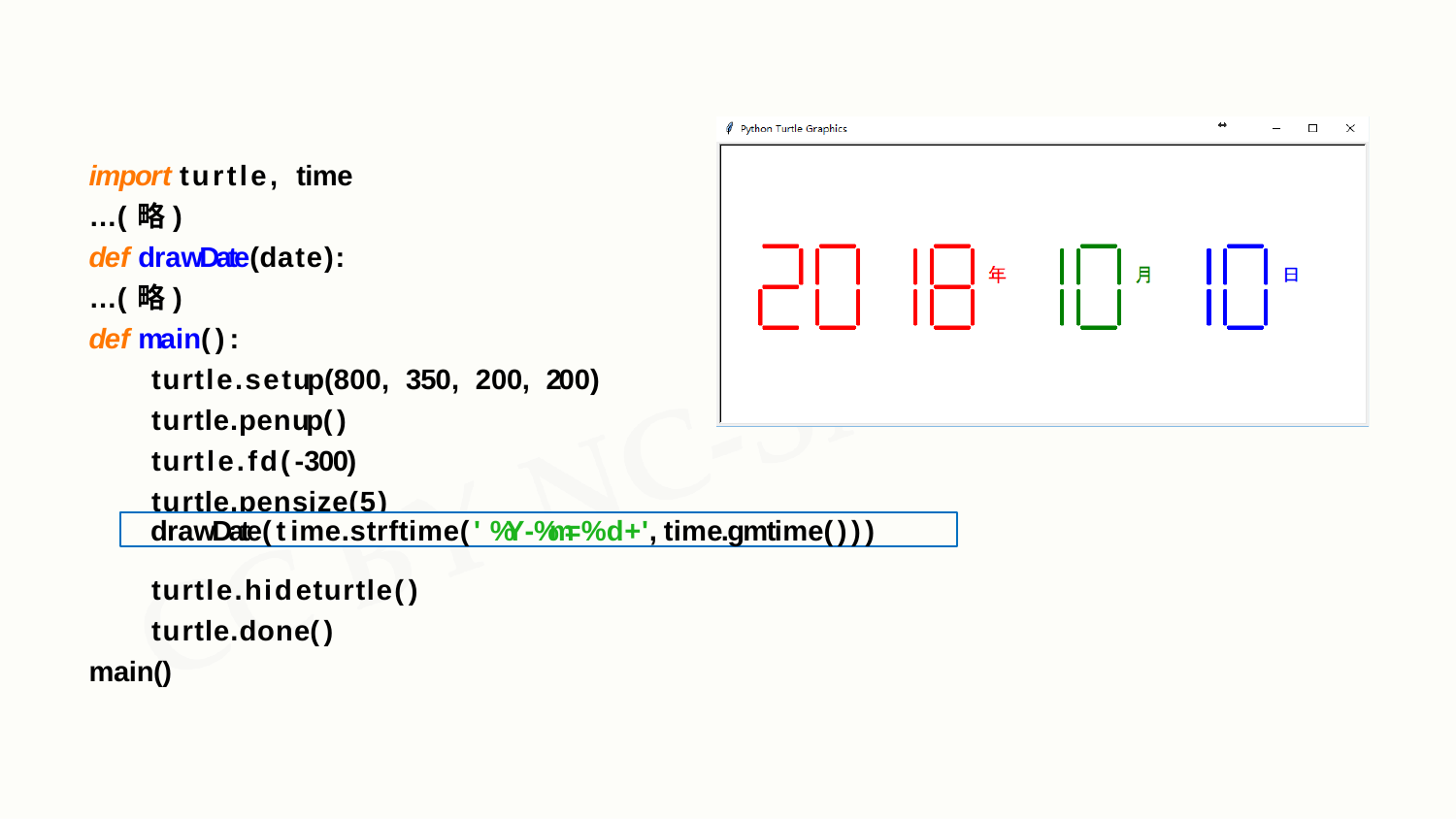

import turtle,  time
…(略)
def drawDate(date):
…(略)
def main():
turtle.setup(800,  350,  200,  200) turtle.penup()
turtle.fd(-300) turtle.pensize(5)

drawDate(time.strftime('%Y-%m=%d+',time.gmtime()))
turtle.hideturtle() turtle.done()
main()